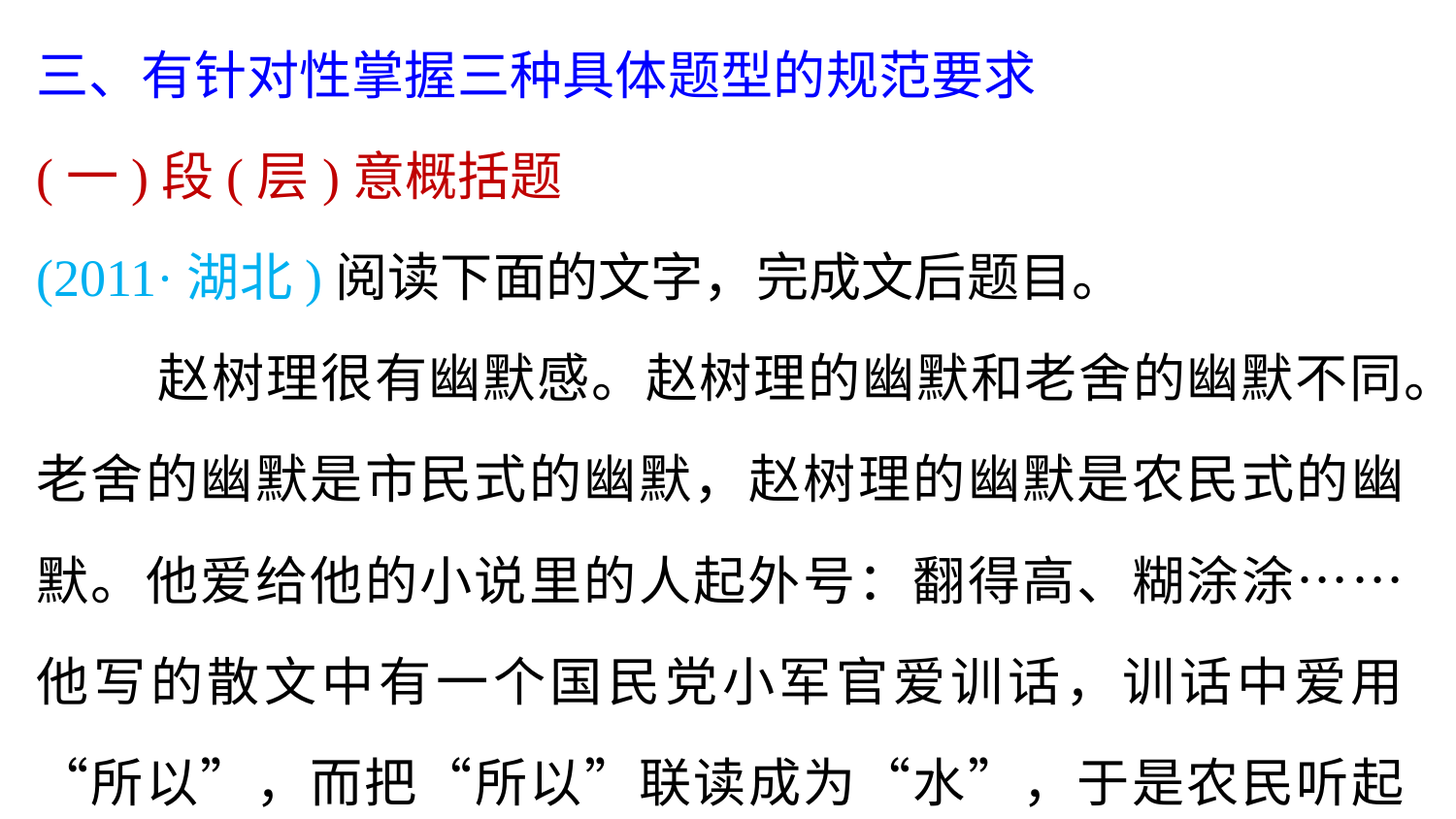

三、有针对性掌握三种具体题型的规范要求
(一)段(层)意概括题
(2011·湖北)阅读下面的文字，完成文后题目。
        赵树理很有幽默感。赵树理的幽默和老舍的幽默不同。老舍的幽默是市民式的幽默，赵树理的幽默是农民式的幽默。他爱给他的小说里的人起外号：翻得高、糊涂涂……他写的散文中有一个国民党小军官爱训话，训话中爱用“所以”，而把“所以”联读成为“水”，于是农民听起来很奇怪：他